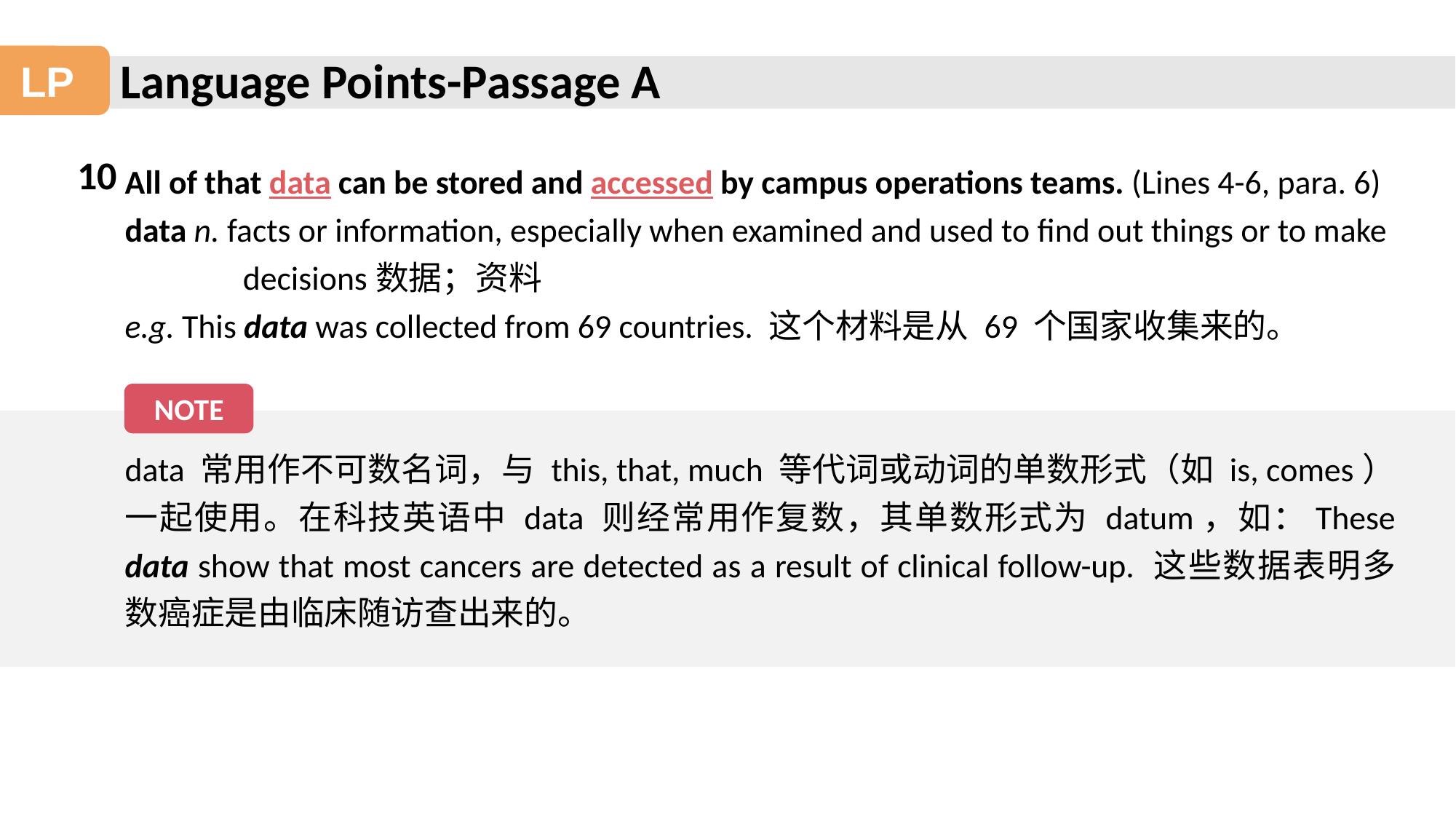

Language Points-Passage A
LP

10
All of that data can be stored and accessed by campus operations teams. (Lines 4-6, para. 6)
data n. facts or information, especially when examined and used to find out things or to make decisions数据；资料
e.g. This data was collected from 69 countries. 这个材料是从 69 个国家收集来的。
NOTE

data 常用作不可数名词，与 this, that, much 等代词或动词的单数形式（如 is, comes）一起使用。在科技英语中 data 则经常用作复数，其单数形式为 datum，如：These data show that most cancers are detected as a result of clinical follow-up. 这些数据表明多数癌症是由临床随访查出来的。